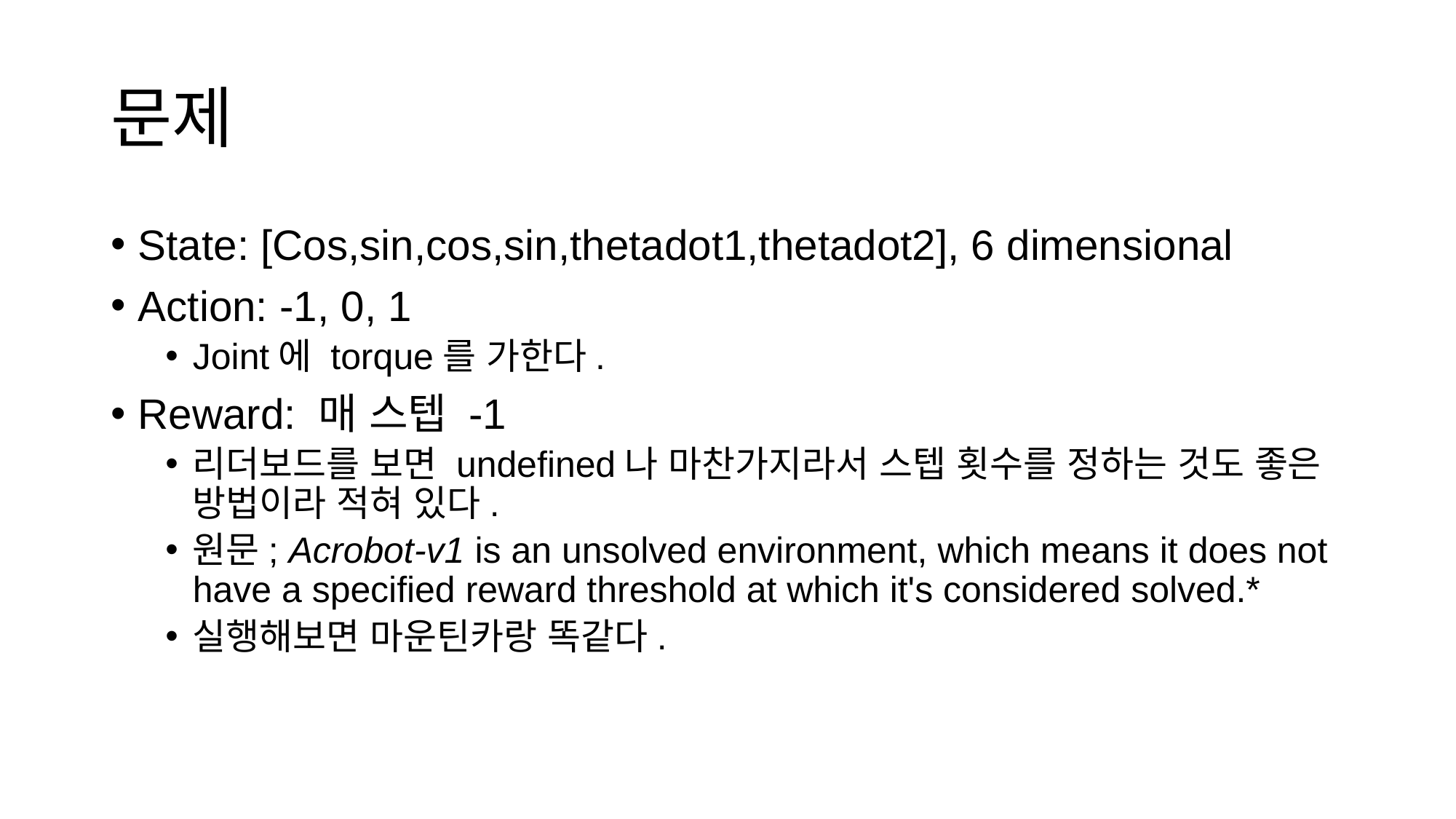

# 문제
State: [Cos,sin,cos,sin,thetadot1,thetadot2], 6 dimensional
Action: -1, 0, 1
Joint에 torque를 가한다.
Reward: 매 스텝 -1
리더보드를 보면 undefined나 마찬가지라서 스텝 횟수를 정하는 것도 좋은 방법이라 적혀 있다.
원문; Acrobot-v1 is an unsolved environment, which means it does not have a specified reward threshold at which it's considered solved.*
실행해보면 마운틴카랑 똑같다.